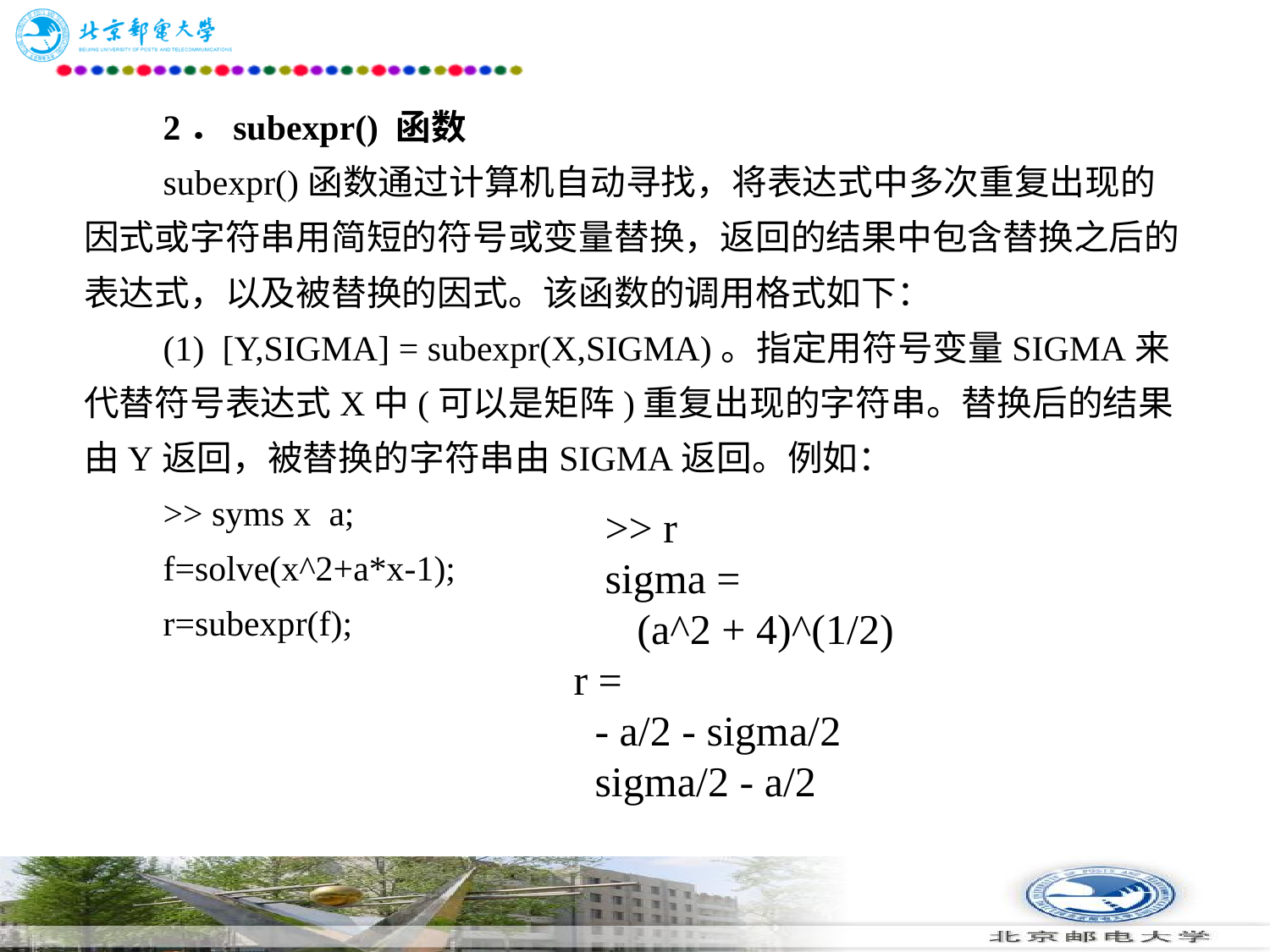

# 2．subexpr() 函数 　　subexpr()函数通过计算机自动寻找，将表达式中多次重复出现的因式或字符串用简短的符号或变量替换，返回的结果中包含替换之后的表达式，以及被替换的因式。该函数的调用格式如下： 　　(1)  [Y,SIGMA] = subexpr(X,SIGMA)。指定用符号变量SIGMA来代替符号表达式X中(可以是矩阵)重复出现的字符串。替换后的结果由Y返回，被替换的字符串由SIGMA返回。例如： 　　>> syms x  a; 　　f=solve(x^2+a*x-1); 　　r=subexpr(f);
　　>> r
　　sigma =
	(a^2 + 4)^(1/2)
      r =
        - a/2 - sigma/2
        sigma/2 - a/2